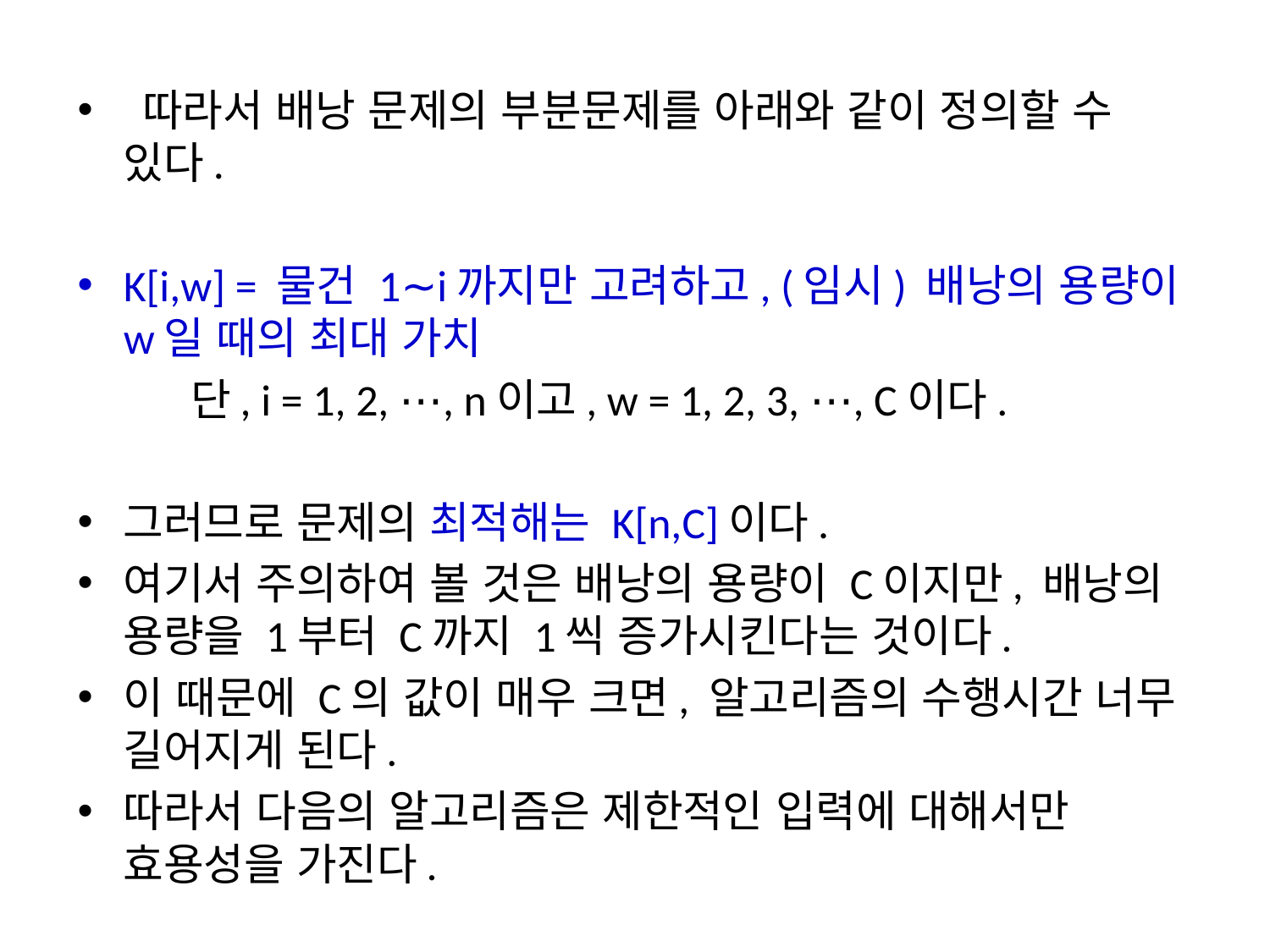

따라서 배낭 문제의 부분문제를 아래와 같이 정의할 수 있다.

K[i,w] = 물건 1∼i까지만 고려하고, (임시) 배낭의 용량이 w일 때의 최대 가치
	단, i = 1, 2, ⋯, n이고, w = 1, 2, 3, ⋯, C이다.

그러므로 문제의 최적해는 K[n,C]이다.
여기서 주의하여 볼 것은 배낭의 용량이 C이지만, 배낭의 용량을 1부터 C까지 1씩 증가시킨다는 것이다.
이 때문에 C의 값이 매우 크면, 알고리즘의 수행시간 너무 길어지게 된다.
따라서 다음의 알고리즘은 제한적인 입력에 대해서만 효용성을 가진다.